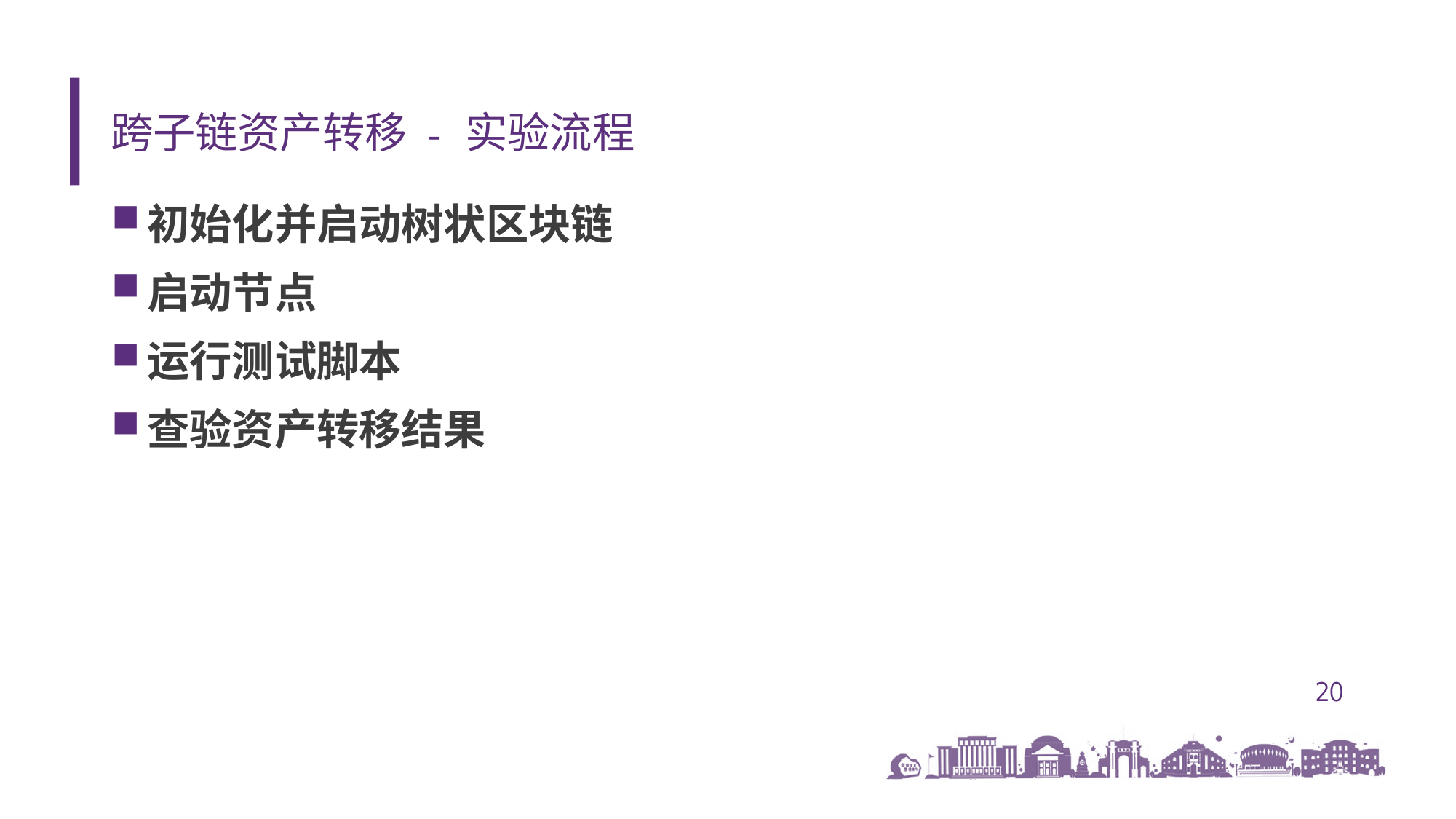

# 跨子链资产转移 - 实验流程
初始化并启动树状区块链
启动节点
运行测试脚本
查验资产转移结果

20